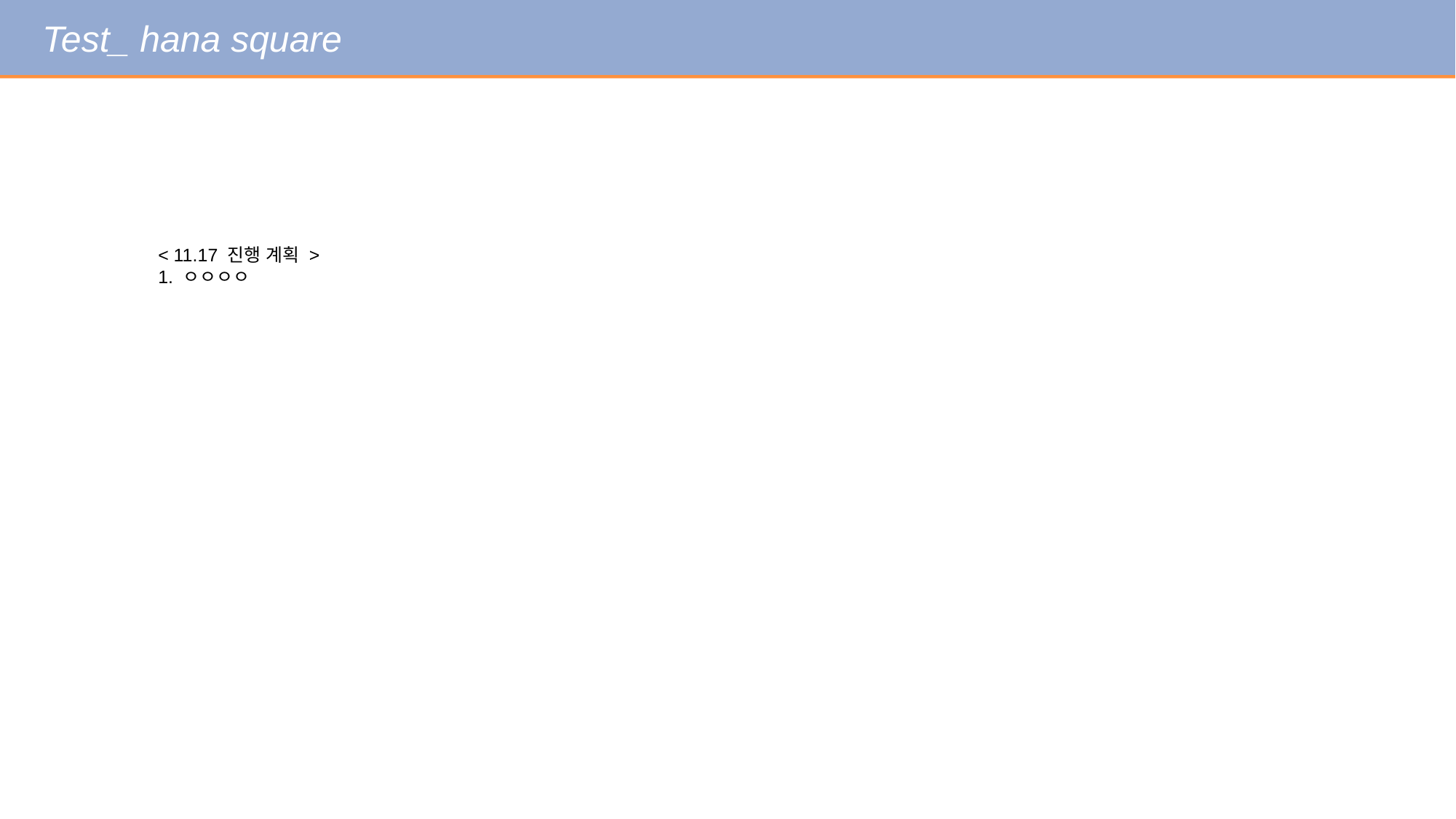

Test_ hana square
< 11.17 진행 계획 >
1. ㅇㅇㅇㅇ